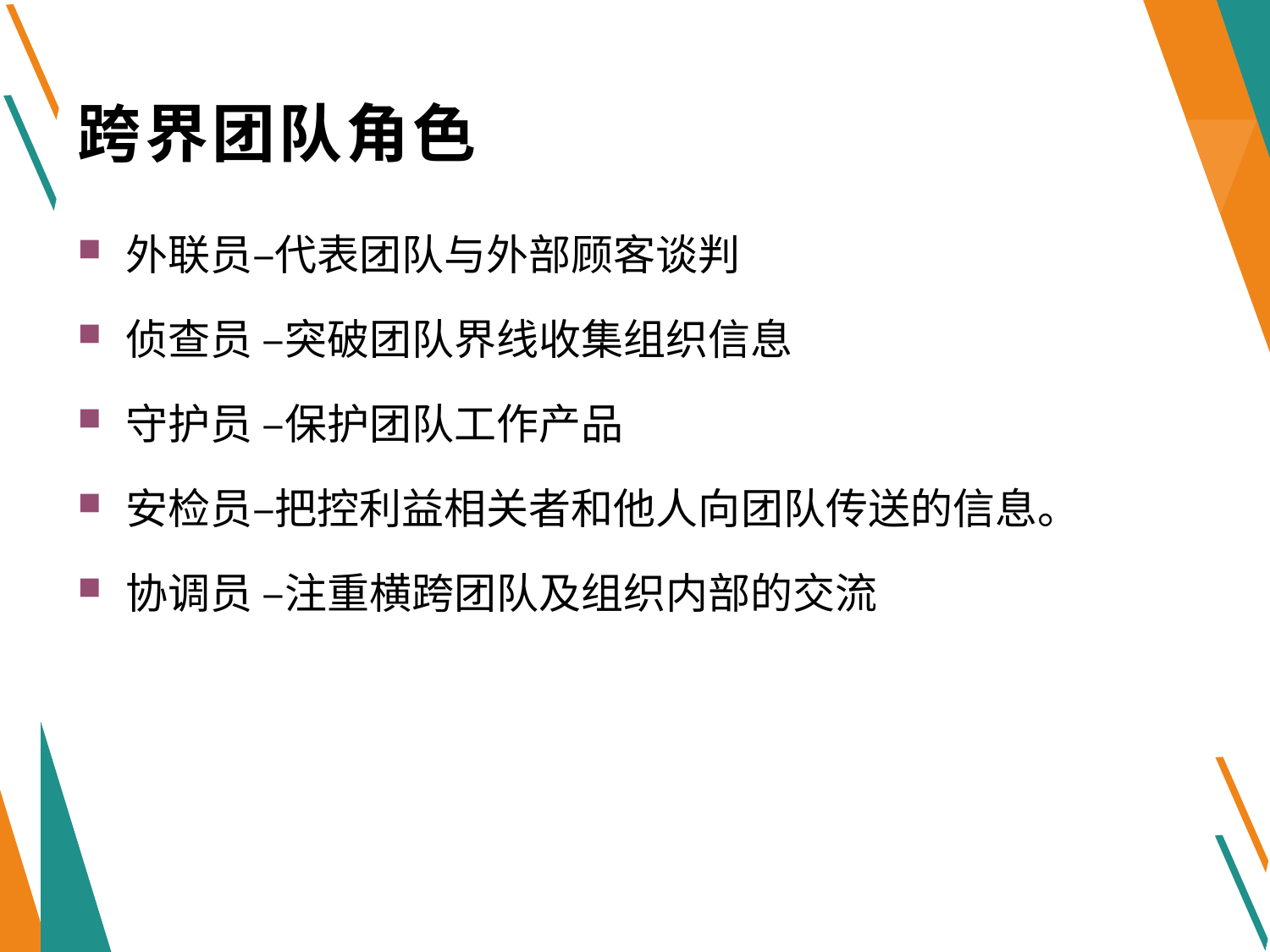

# 跨界团队角色
外联员–代表团队与外部顾客谈判
侦查员 –突破团队界线收集组织信息
守护员 –保护团队工作产品
安检员–把控利益相关者和他人向团队传送的信息。
协调员 –注重横跨团队及组织内部的交流
4